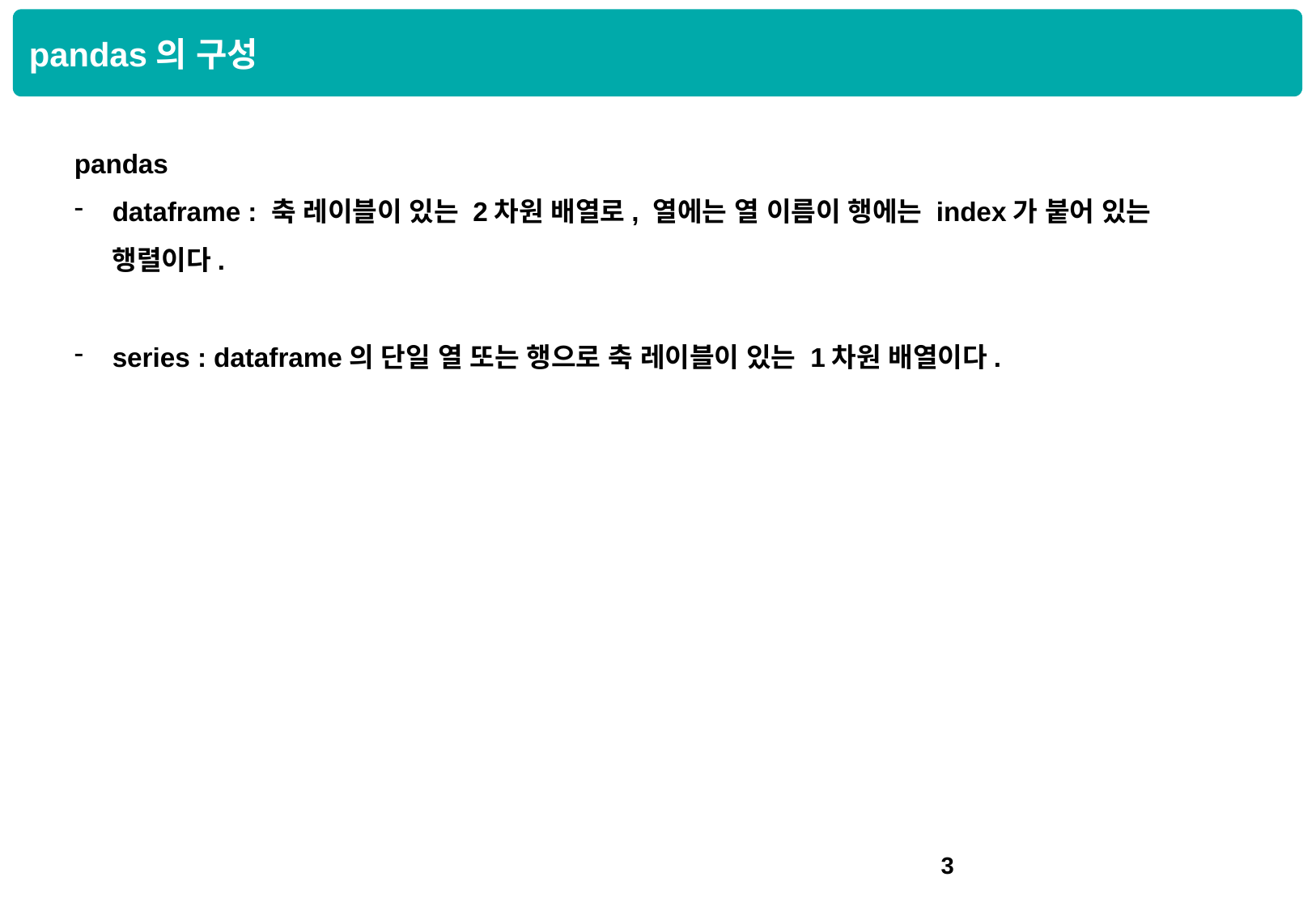

pandas의 구성
pandas
dataframe : 축 레이블이 있는 2차원 배열로, 열에는 열 이름이 행에는 index가 붙어 있는 행렬이다.

series : dataframe의 단일 열 또는 행으로 축 레이블이 있는 1차원 배열이다.

3